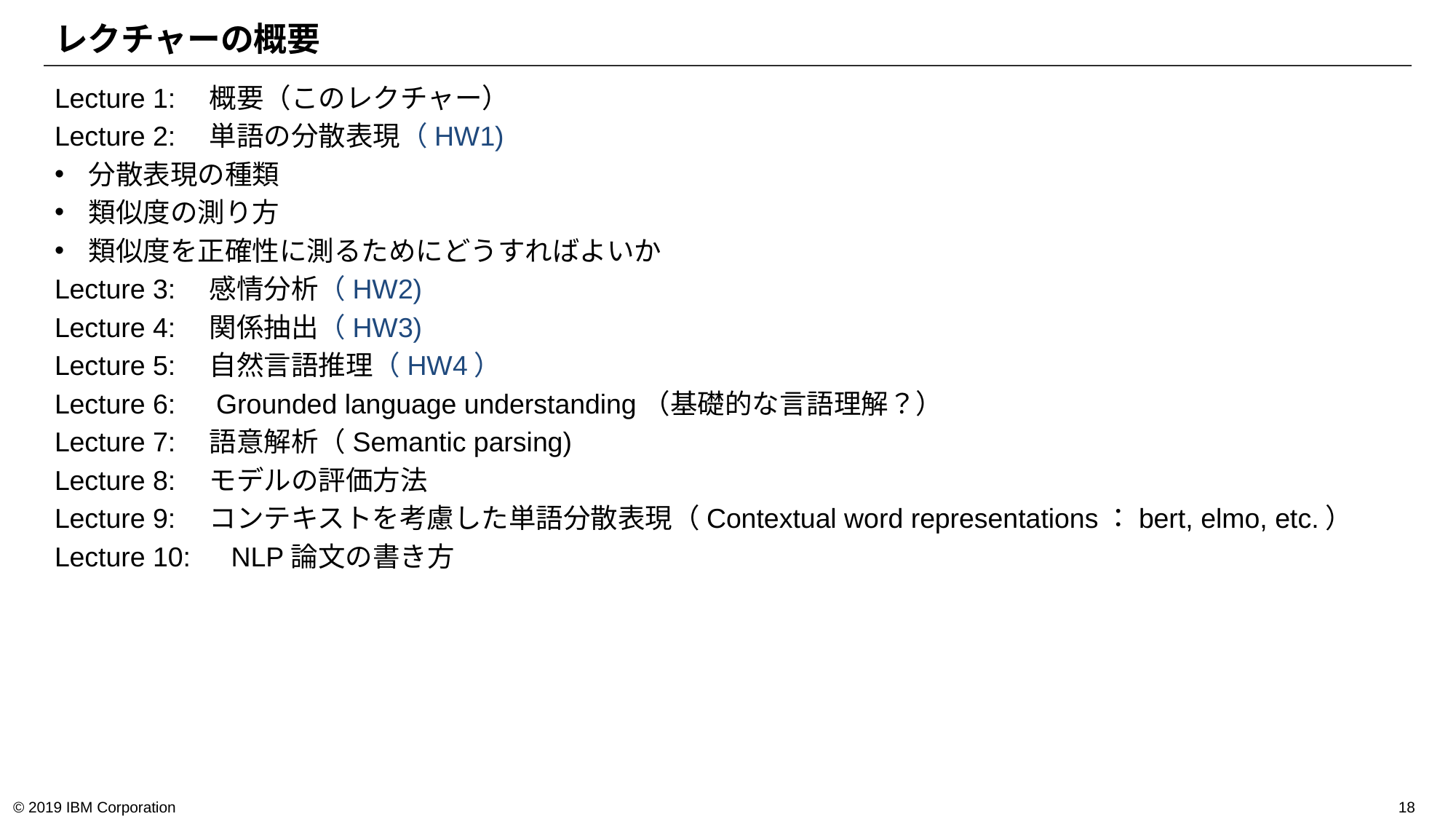

# レクチャーの概要
Lecture 1:　概要（このレクチャー）
Lecture 2:　単語の分散表現（HW1)
分散表現の種類
類似度の測り方
類似度を正確性に測るためにどうすればよいか
Lecture 3:　感情分析（HW2)
Lecture 4:　関係抽出（HW3)
Lecture 5:　自然言語推理（HW4）
Lecture 6:　Grounded language understanding（基礎的な言語理解？）
Lecture 7:　語意解析（Semantic parsing)
Lecture 8:　モデルの評価方法
Lecture 9:　コンテキストを考慮した単語分散表現（Contextual word representations：bert, elmo, etc.）
Lecture 10:　NLP論文の書き方